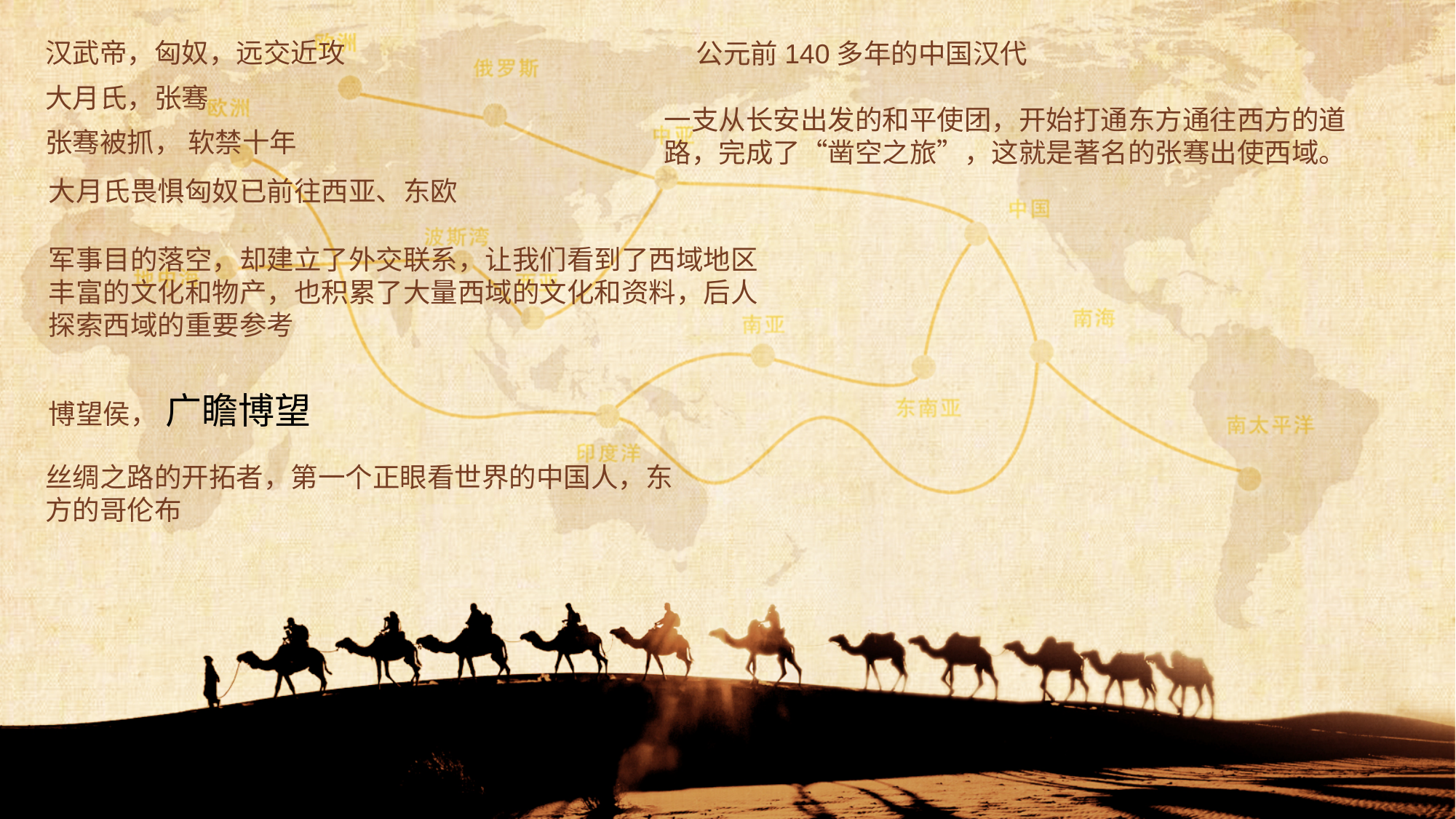

汉武帝，匈奴，远交近攻
公元前140多年的中国汉代
大月氏，张骞
一支从长安出发的和平使团，开始打通东方通往西方的道路，完成了“凿空之旅”，这就是著名的张骞出使西域。
张骞被抓， 软禁十年
大月氏畏惧匈奴已前往西亚、东欧
军事目的落空，却建立了外交联系，让我们看到了西域地区丰富的文化和物产，也积累了大量西域的文化和资料，后人探索西域的重要参考
博望侯， 广瞻博望
丝绸之路的开拓者，第一个正眼看世界的中国人，东方的哥伦布